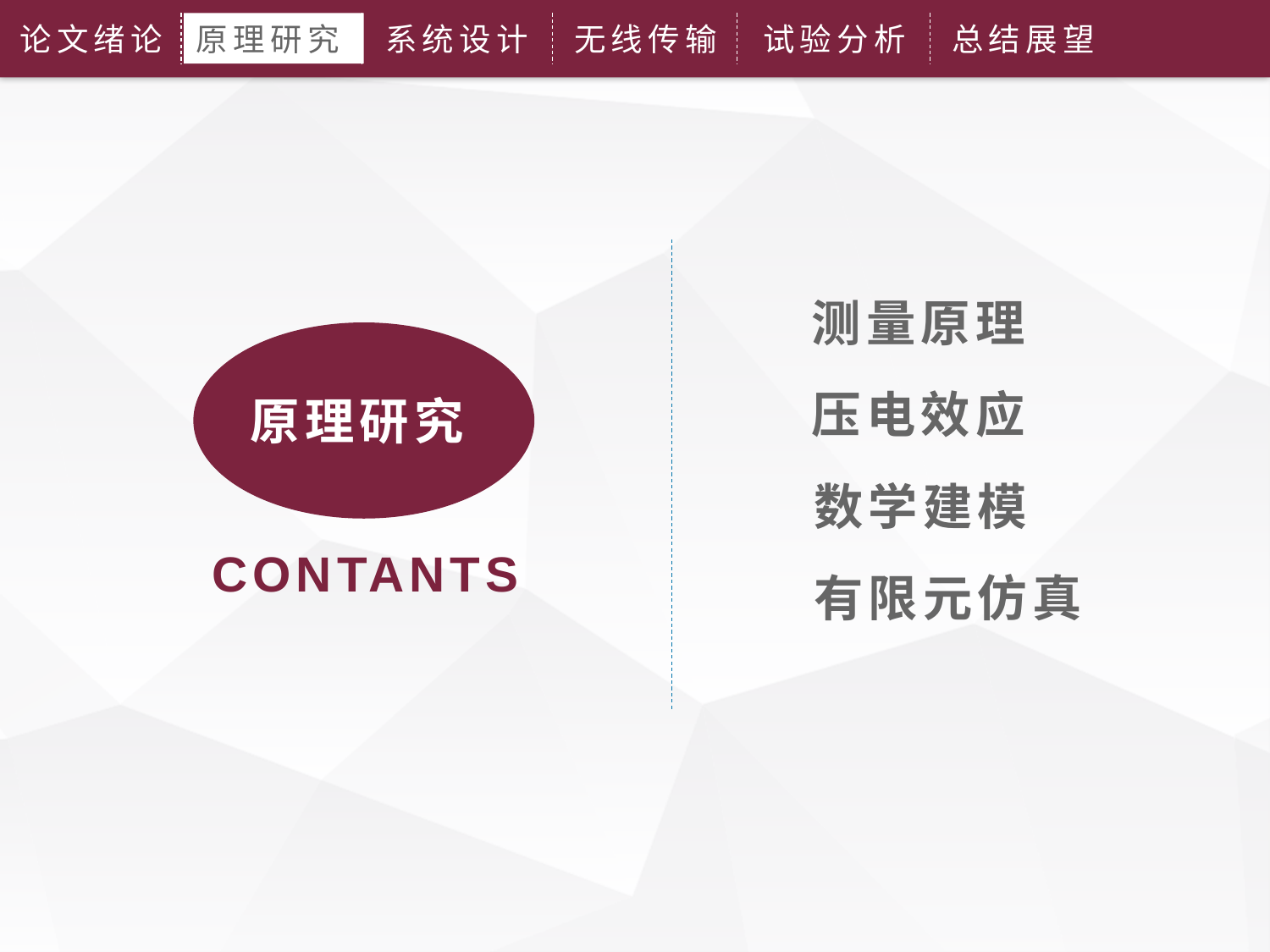

论文绪论
原理研究
系统设计
无线传输
试验分析
总结展望
测量原理

压电效应
原理研究
数学建模
CONTANTS
有限元仿真